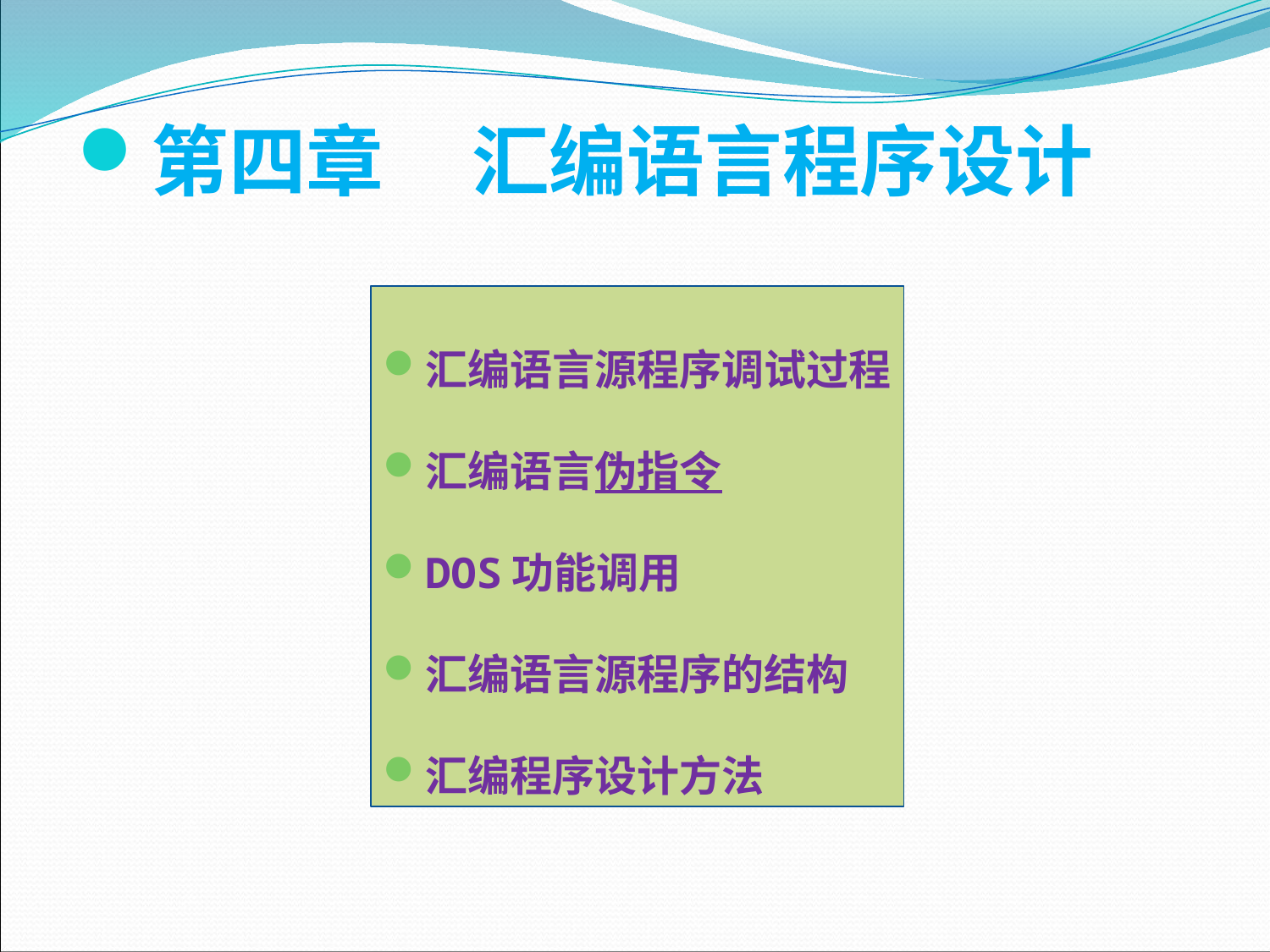

第四章     汇编语言程序设计
汇编语言源程序调试过程
汇编语言伪指令
DOS功能调用
汇编语言源程序的结构
汇编程序设计方法